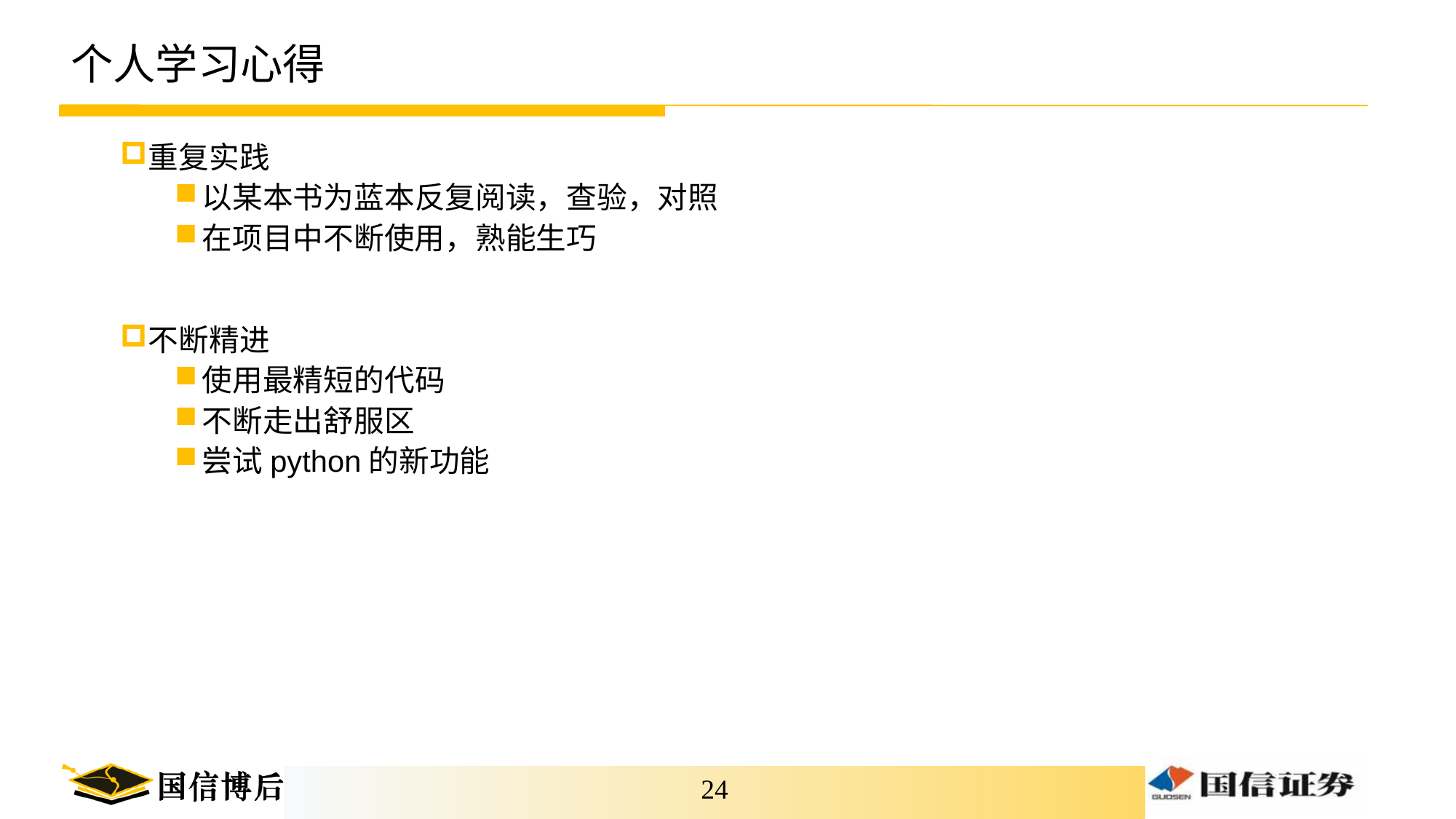

# 个人学习心得
重复实践
以某本书为蓝本反复阅读，查验，对照
在项目中不断使用，熟能生巧

不断精进
使用最精短的代码
不断走出舒服区
尝试python的新功能
24